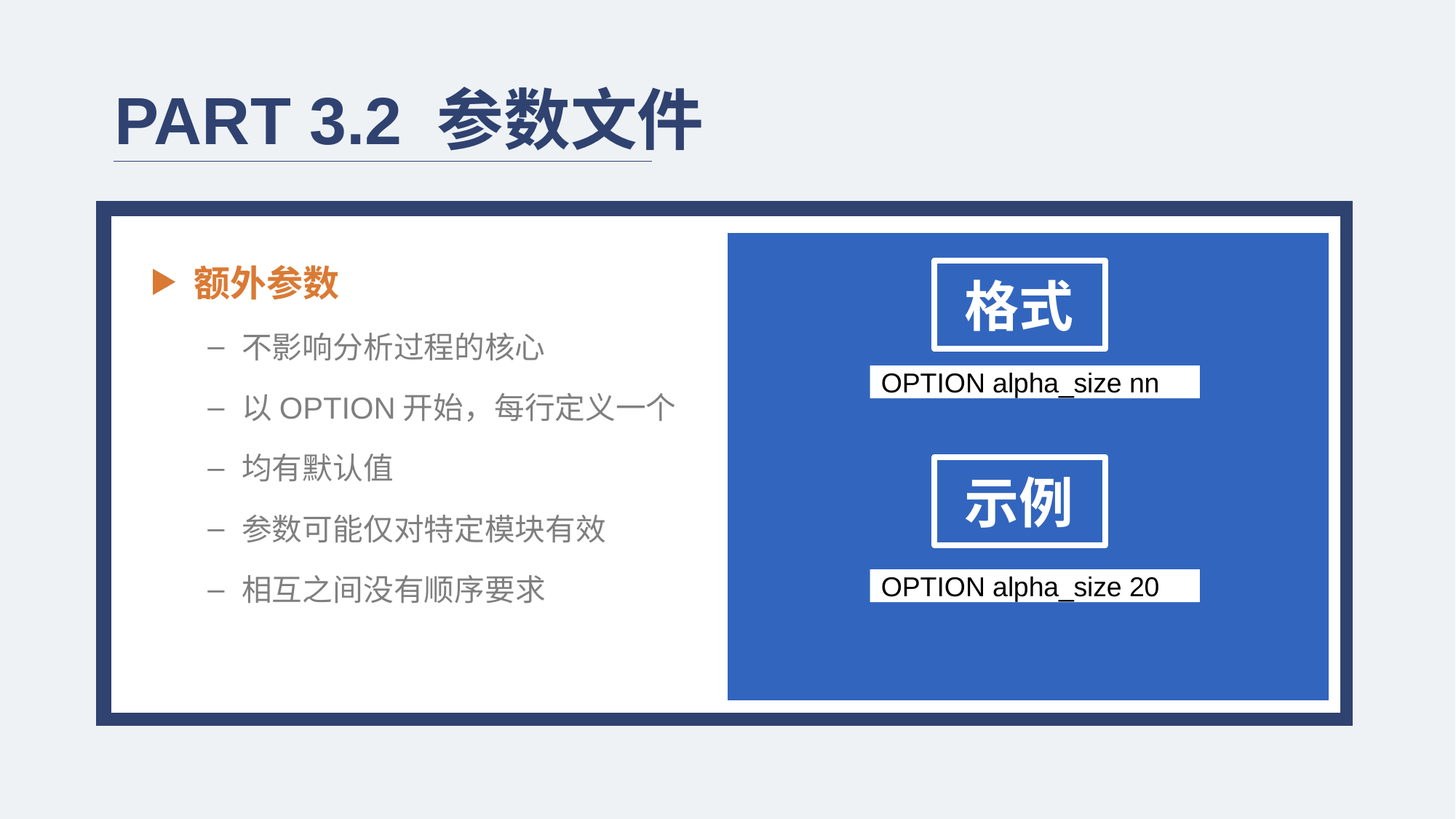

PART 3.2 参数文件

额外参数
不影响分析过程的核心
以OPTION开始，每行定义一个
均有默认值
参数可能仅对特定模块有效
相互之间没有顺序要求

格式
OPTION alpha_size nn

示例
OPTION alpha_size 20